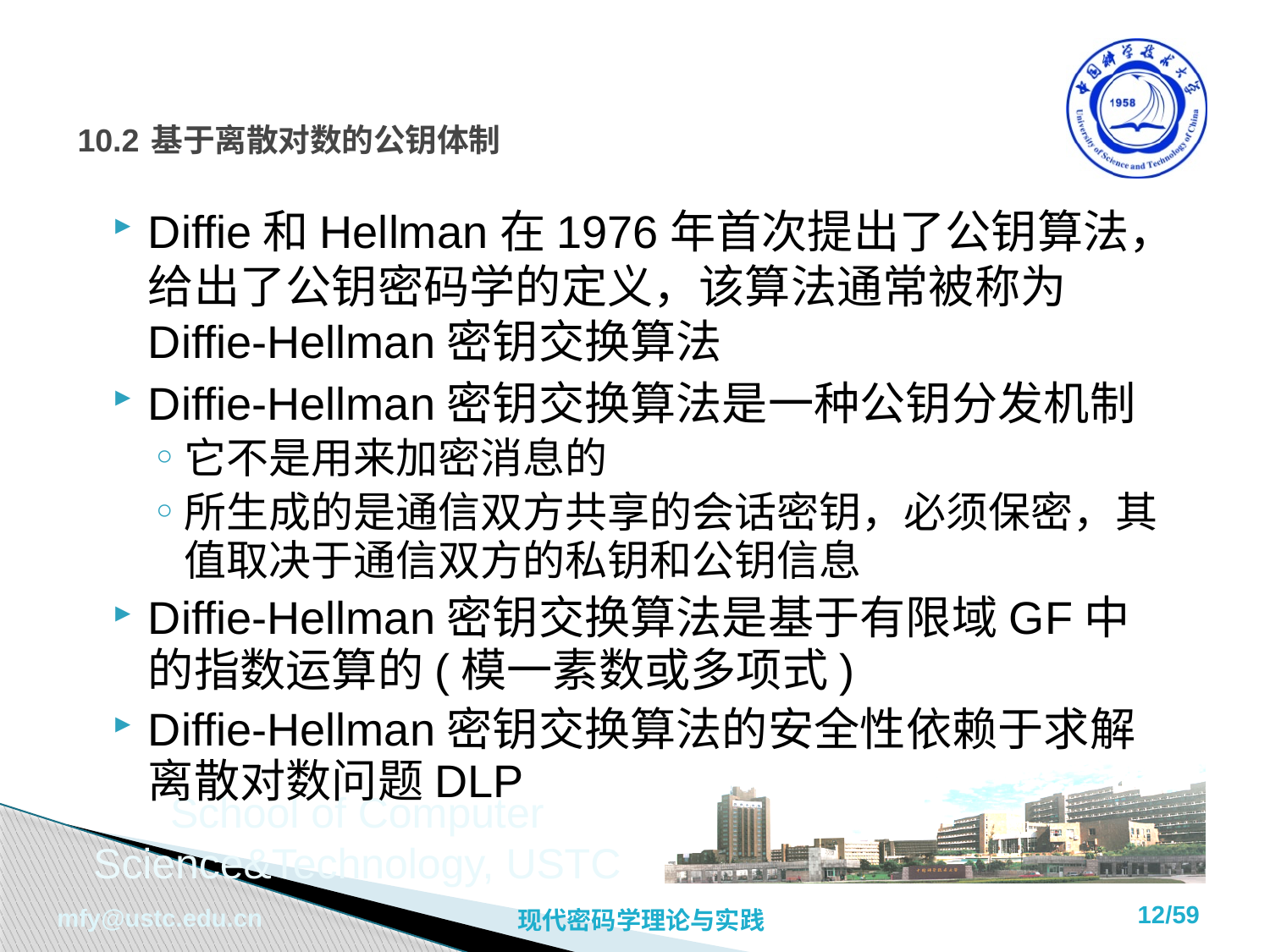

# 10.2 基于离散对数的公钥体制
Diffie和Hellman在1976年首次提出了公钥算法，给出了公钥密码学的定义，该算法通常被称为Diffie-Hellman密钥交换算法
Diffie-Hellman密钥交换算法是一种公钥分发机制
它不是用来加密消息的
所生成的是通信双方共享的会话密钥，必须保密，其值取决于通信双方的私钥和公钥信息
Diffie-Hellman密钥交换算法是基于有限域GF中的指数运算的(模一素数或多项式)
Diffie-Hellman密钥交换算法的安全性依赖于求解离散对数问题DLP